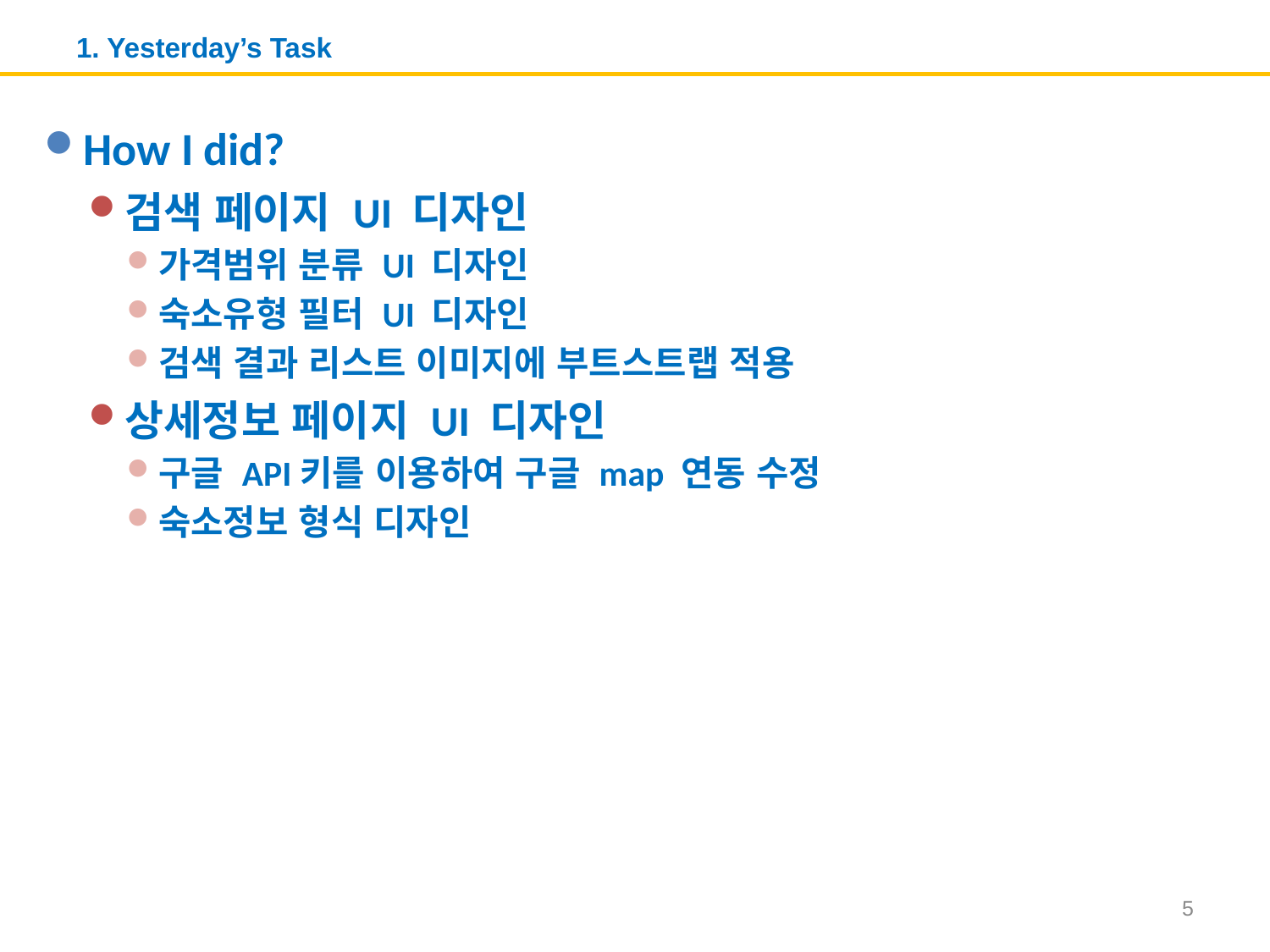

# 1. Yesterday’s Task
How I did?
검색 페이지 UI 디자인
가격범위 분류 UI 디자인
숙소유형 필터 UI 디자인
검색 결과 리스트 이미지에 부트스트랩 적용
상세정보 페이지 UI 디자인
구글 API키를 이용하여 구글 map 연동 수정
숙소정보 형식 디자인

5